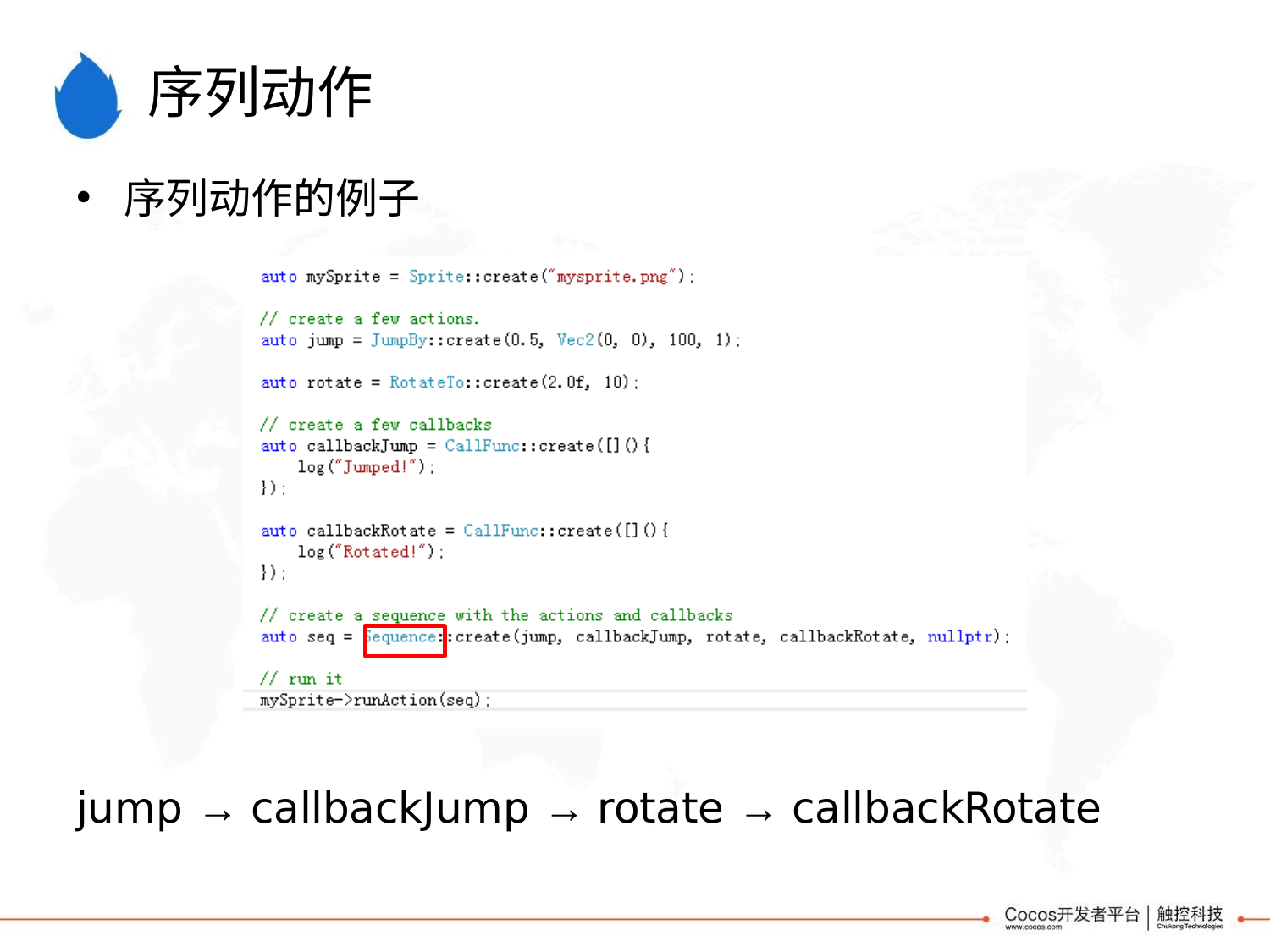

# 序列动作
序列动作的例子

jump → callbackJump → rotate → callbackRotate